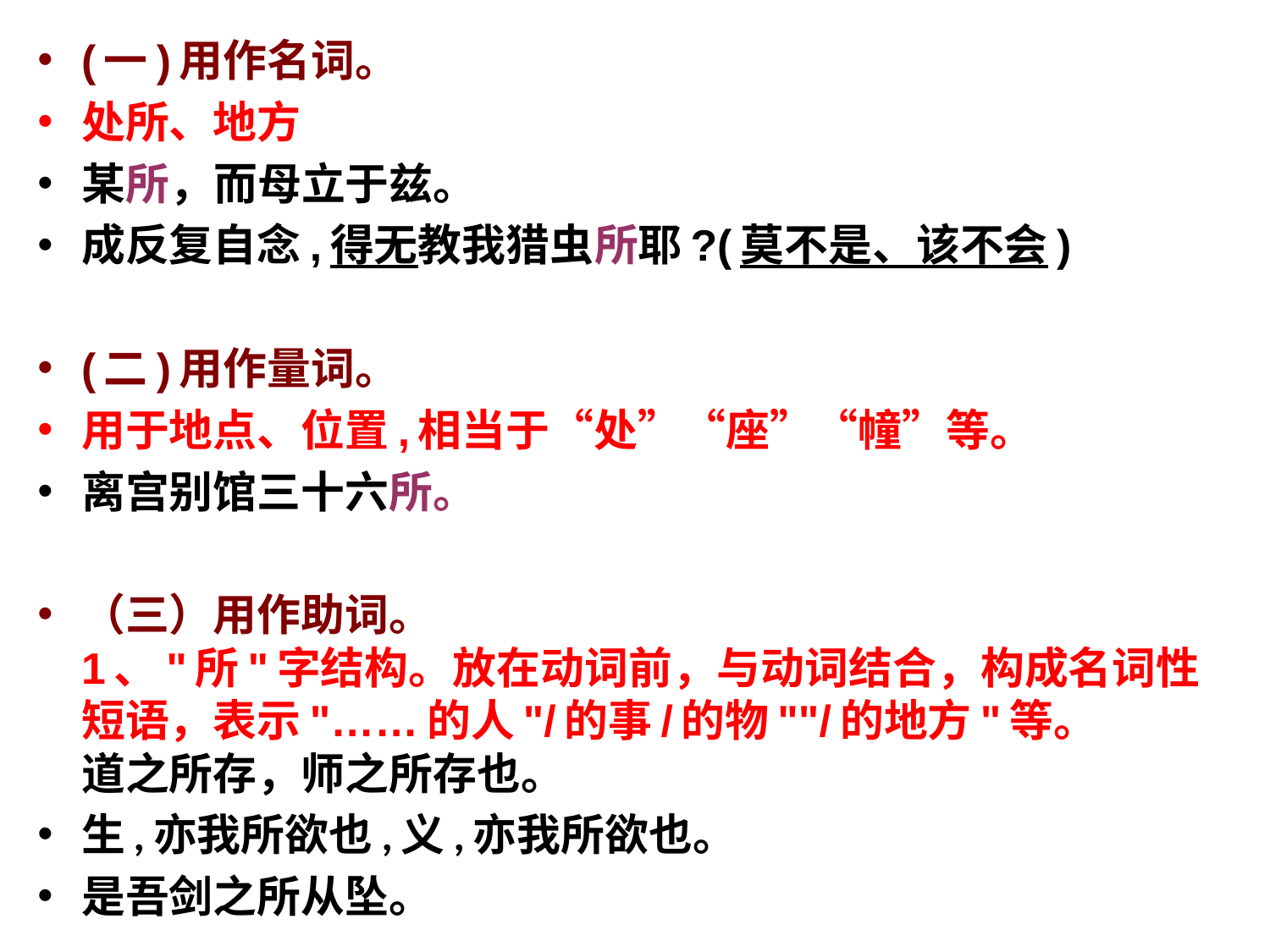

(一)用作名词。
处所、地方
某所，而母立于兹。
成反复自念,得无教我猎虫所耶?(莫不是、该不会)

(二)用作量词。
用于地点、位置,相当于“处”“座”“幢”等。
离宫别馆三十六所。

（三）用作助词。 
1、"所"字结构。放在动词前，与动词结合，构成名词性短语，表示"……的人"/的事/的物""/的地方"等。
道之所存，师之所存也。
生,亦我所欲也,义,亦我所欲也。
是吾剑之所从坠。